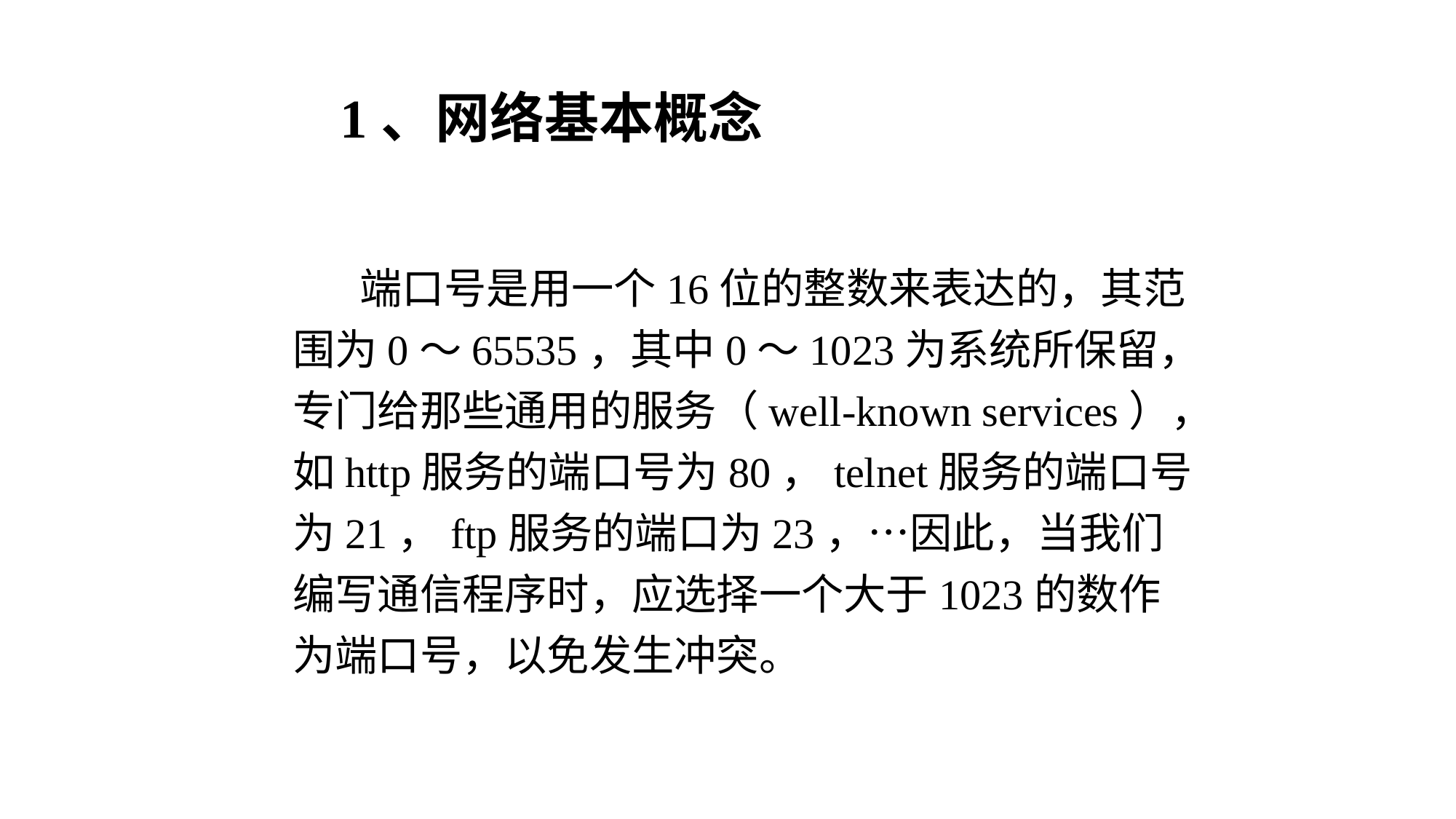

1、网络基本概念
      端口号是用一个16位的整数来表达的，其范围为0～65535，其中0～1023为系统所保留，专门给那些通用的服务（well-known services），如http服务的端口号为80，telnet服务的端口号为21，ftp服务的端口为23，…因此，当我们编写通信程序时，应选择一个大于1023的数作为端口号，以免发生冲突。